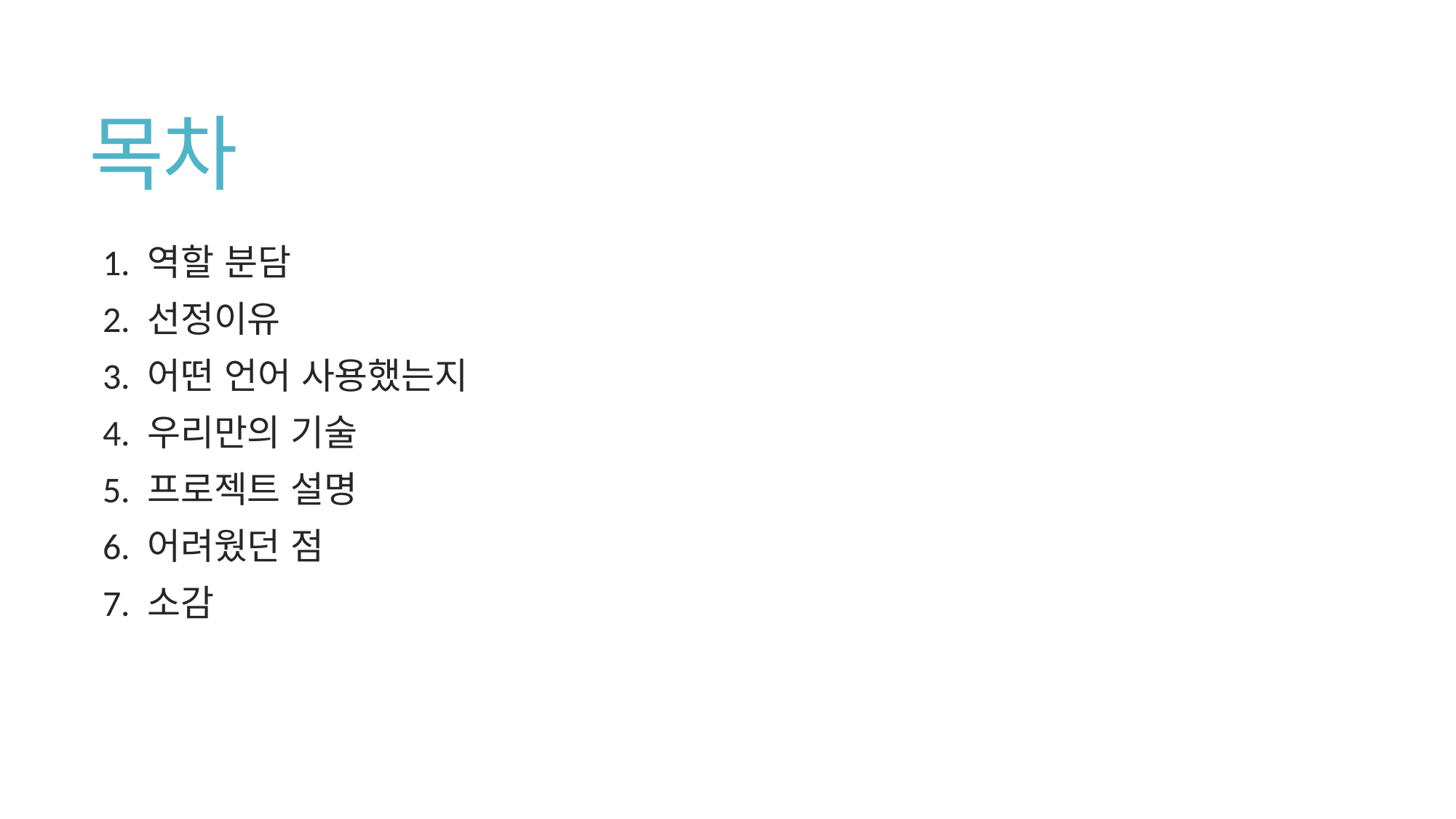

# 목차
1. 역할 분담
2. 선정이유
3. 어떤 언어 사용했는지
4. 우리만의 기술
5. 프로젝트 설명
6. 어려웠던 점
7. 소감